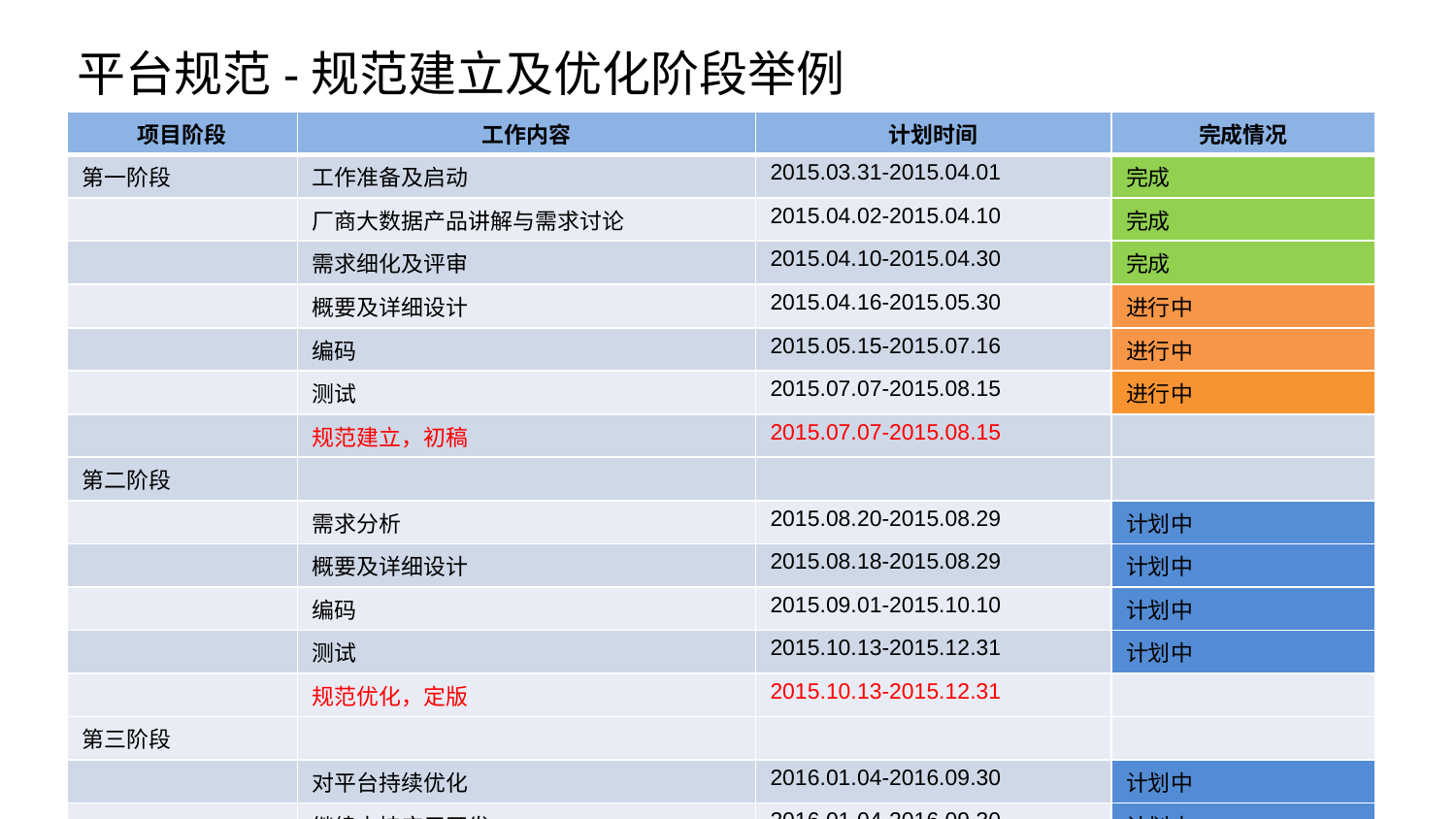

平台规范-规范建立及优化阶段举例
| 项目阶段 | 工作内容 | 计划时间 | 完成情况 |
| --- | --- | --- | --- |
| 第一阶段 | 工作准备及启动 | 2015.03.31-2015.04.01 | 完成 |
|  | 厂商大数据产品讲解与需求讨论 | 2015.04.02-2015.04.10 | 完成 |
|  | 需求细化及评审 | 2015.04.10-2015.04.30 | 完成 |
|  | 概要及详细设计 | 2015.04.16-2015.05.30 | 进行中 |
|  | 编码 | 2015.05.15-2015.07.16 | 进行中 |
|  | 测试 | 2015.07.07-2015.08.15 | 进行中 |
|  | 规范建立，初稿 | 2015.07.07-2015.08.15 |  |
| 第二阶段 |  |  |  |
|  | 需求分析 | 2015.08.20-2015.08.29 | 计划中 |
|  | 概要及详细设计 | 2015.08.18-2015.08.29 | 计划中 |
|  | 编码 | 2015.09.01-2015.10.10 | 计划中 |
|  | 测试 | 2015.10.13-2015.12.31 | 计划中 |
|  | 规范优化，定版 | 2015.10.13-2015.12.31 |  |
| 第三阶段 |  |  |  |
|  | 对平台持续优化 | 2016.01.04-2016.09.30 | 计划中 |
|  | 继续支持应用开发 | 2016.01.04-2016.09.30 | 计划中 |
|  | 规范持续优化，版本迭代 | 2016.01.04-… |  |